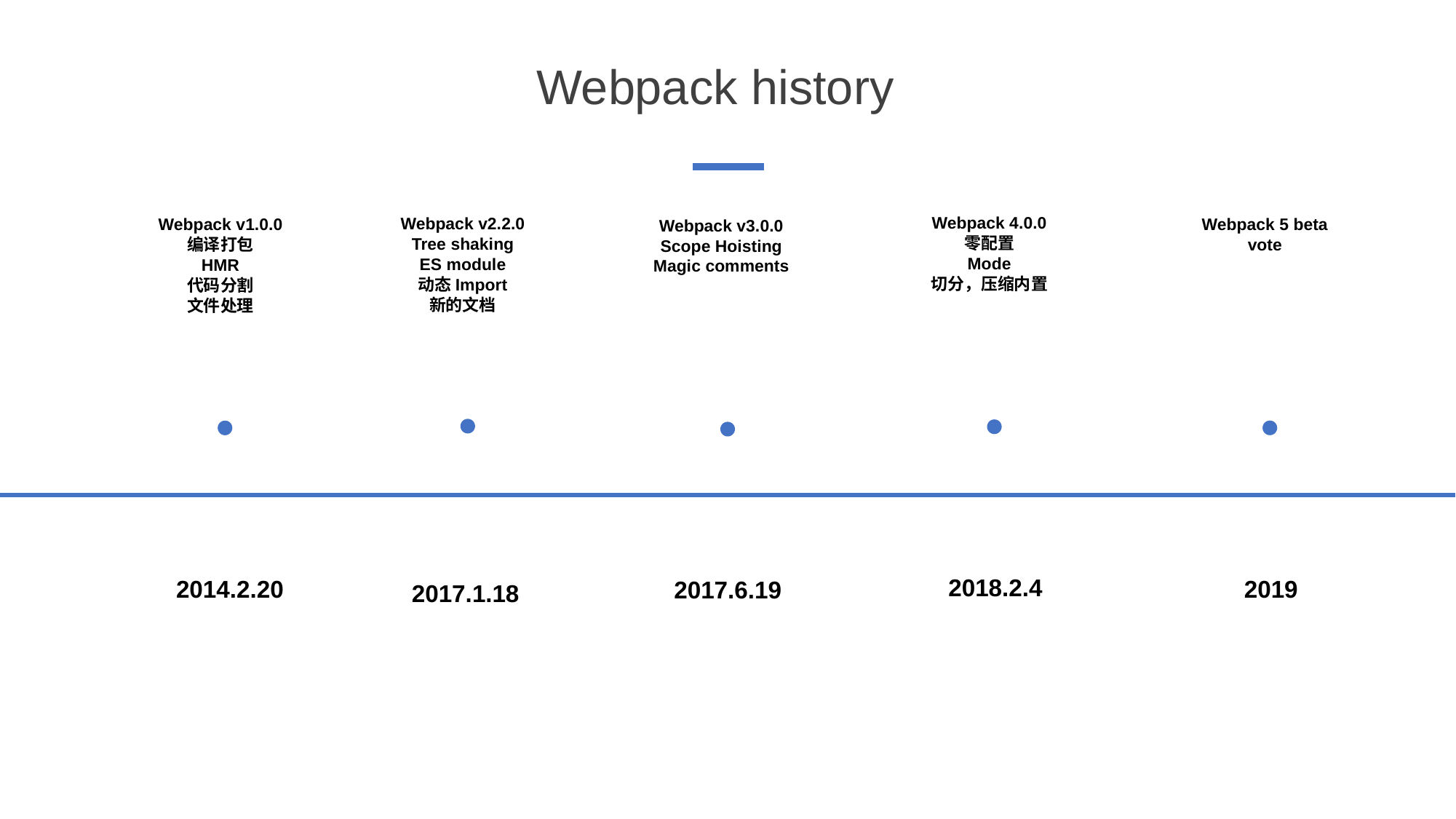

Webpack history
Webpack 4.0.0
零配置
Mode
切分，压缩内置

Webpack v2.2.0
Tree shaking
ES module
动态Import
新的文档

Webpack 5 beta
vote
Webpack v1.0.0
编译打包
HMR
代码分割
文件处理

Webpack v3.0.0
Scope Hoisting
Magic comments

2018.2.4
2019
2014.2.20
2017.6.19
2017.1.18